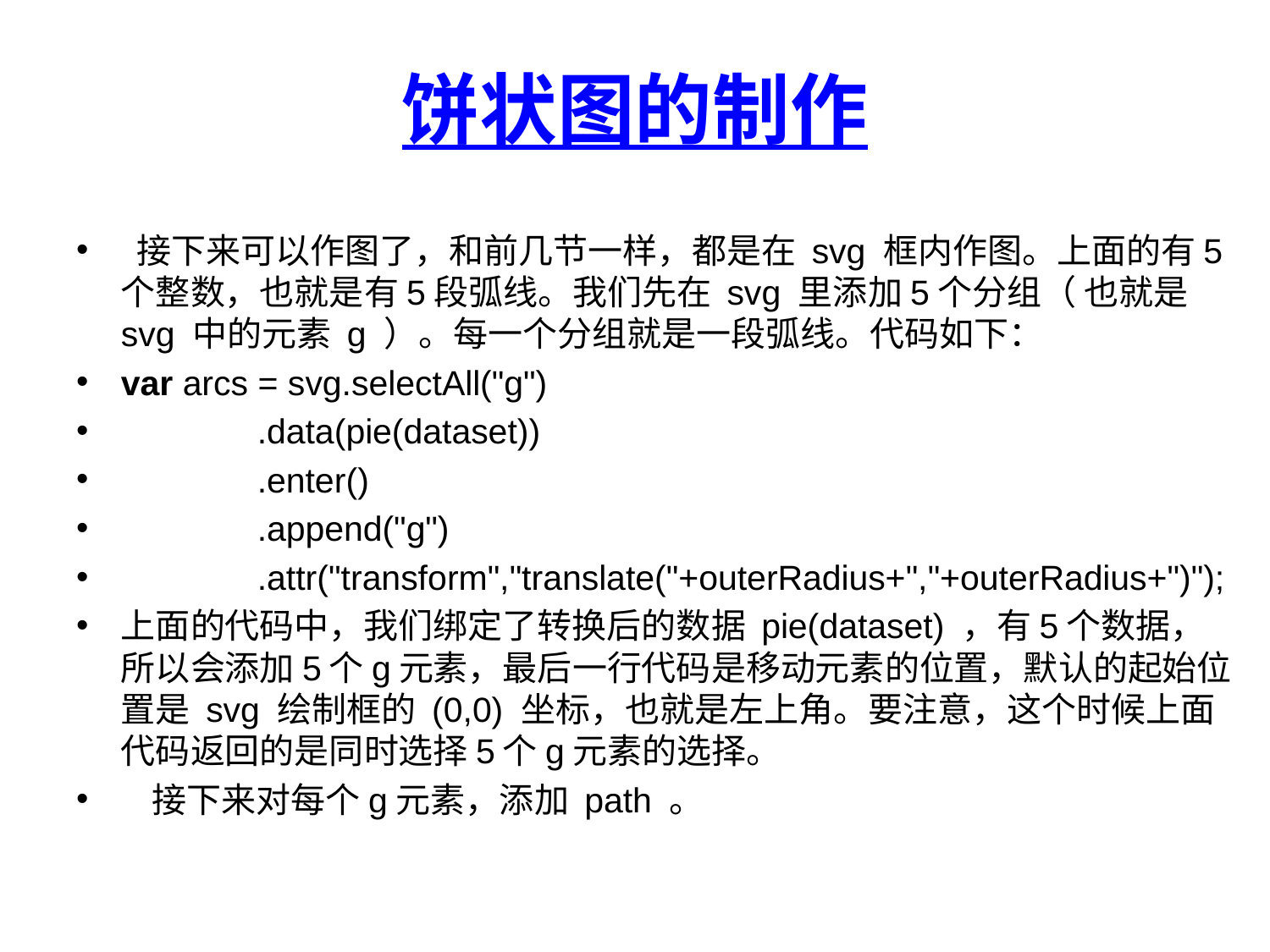

# 饼状图的制作
 接下来可以作图了，和前几节一样，都是在 svg 框内作图。上面的有5个整数，也就是有5段弧线。我们先在 svg 里添加5个分组（ 也就是 svg 中的元素 g ）。每一个分组就是一段弧线。代码如下：
var arcs = svg.selectAll("g")
              .data(pie(dataset))
              .enter()
              .append("g")
              .attr("transform","translate("+outerRadius+","+outerRadius+")");
上面的代码中，我们绑定了转换后的数据 pie(dataset) ，有5个数据，所以会添加5个g元素，最后一行代码是移动元素的位置，默认的起始位置是 svg 绘制框的 (0,0) 坐标，也就是左上角。要注意，这个时候上面代码返回的是同时选择5个g元素的选择。
   接下来对每个g元素，添加 path 。